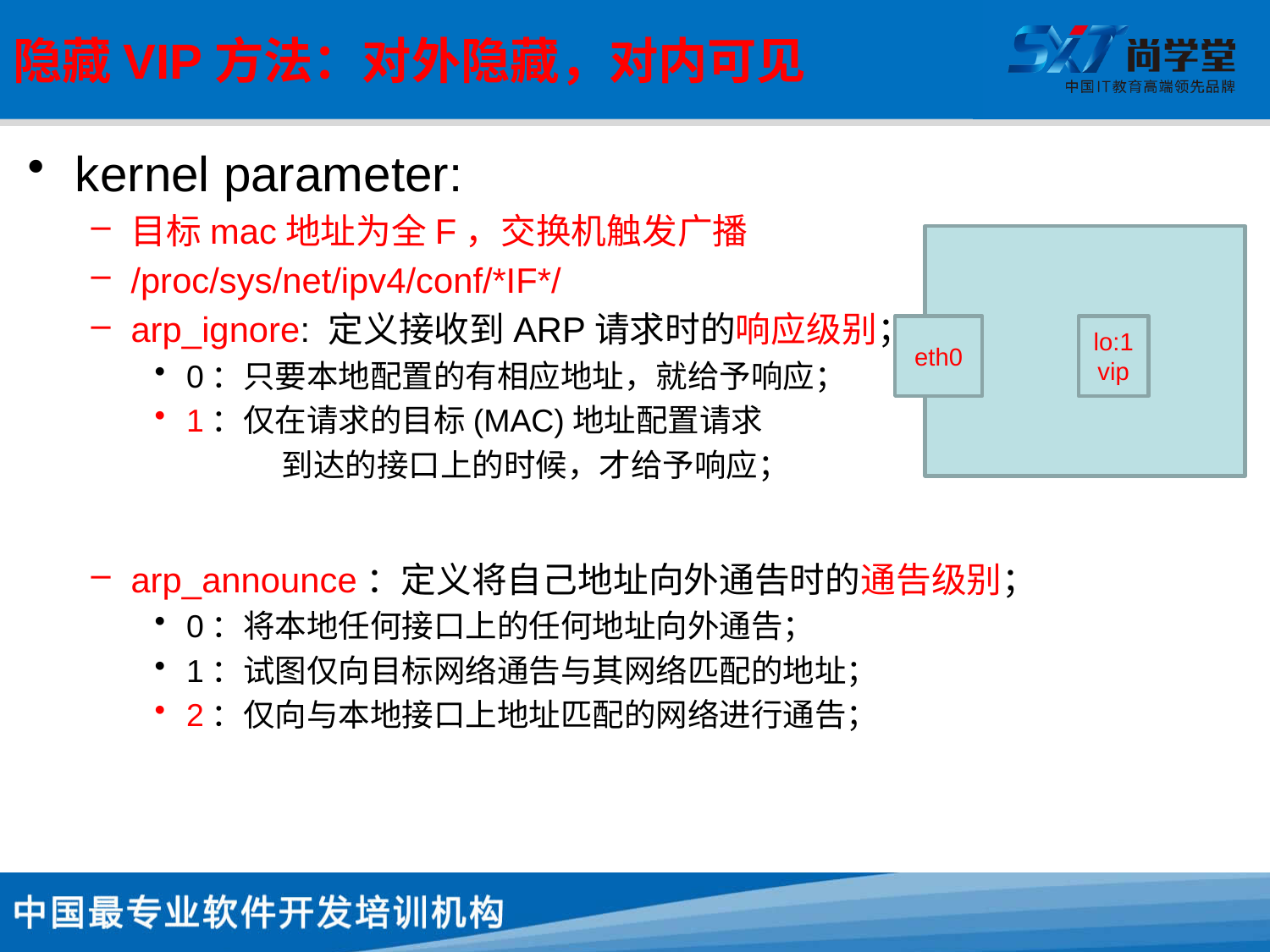

# 隐藏VIP方法：对外隐藏，对内可见
kernel parameter:
目标mac地址为全F，交换机触发广播
/proc/sys/net/ipv4/conf/*IF*/
arp_ignore: 定义接收到ARP请求时的响应级别；
0：只要本地配置的有相应地址，就给予响应；
1：仅在请求的目标(MAC)地址配置请求
	到达的接口上的时候，才给予响应；

arp_announce：定义将自己地址向外通告时的通告级别；
0：将本地任何接口上的任何地址向外通告；
1：试图仅向目标网络通告与其网络匹配的地址；
2：仅向与本地接口上地址匹配的网络进行通告；

eth0
lo:1
vip